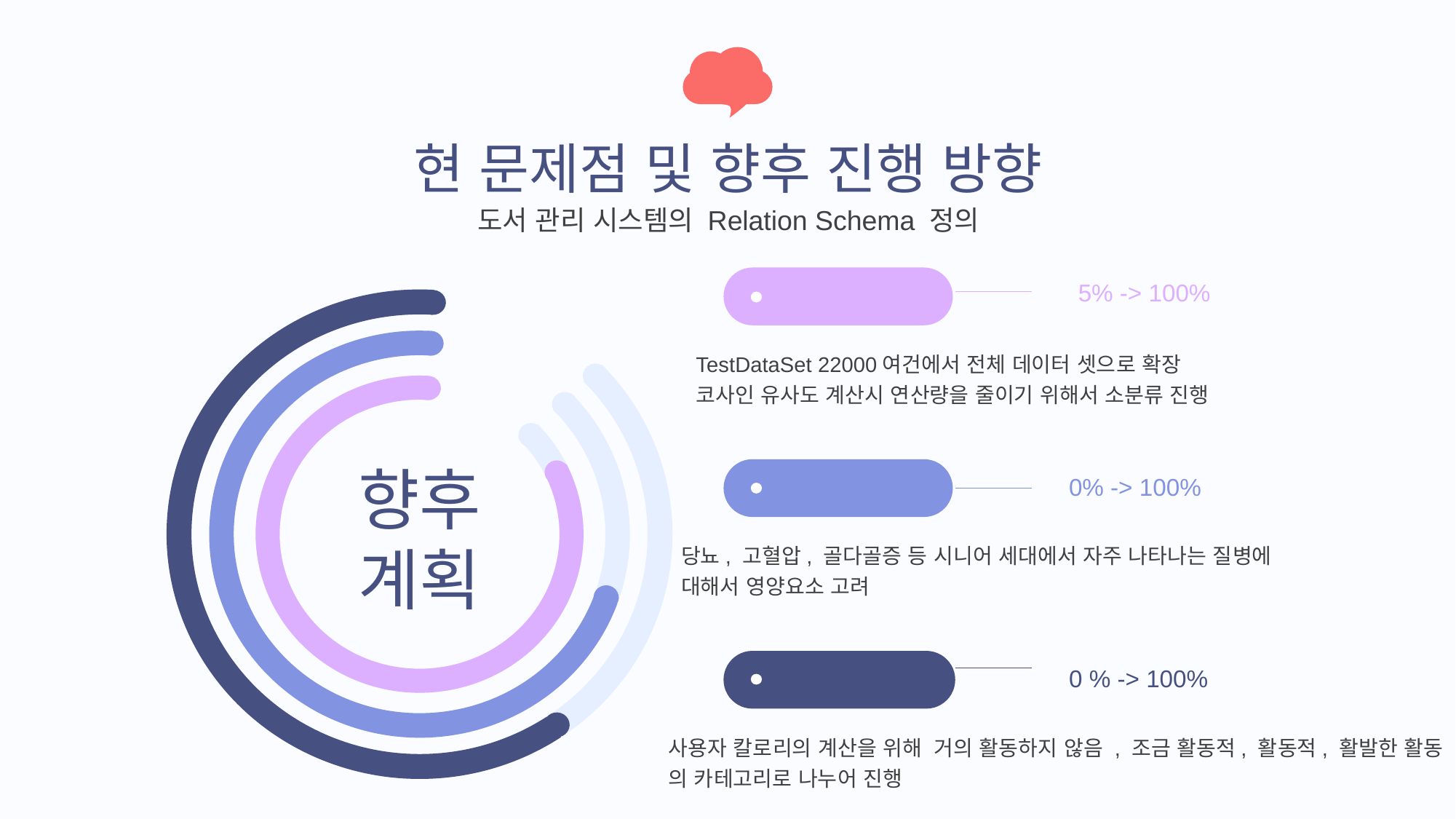

Q4
현 문제점 및 향후 진행 방향
도서 관리 시스템의 Relation Schema 정의
5% -> 100%

전체 데이터 셋

TestDataSet 22000여건에서 전체 데이터 셋으로 확장
코사인 유사도 계산시 연산량을 줄이기 위해서 소분류 진행

질병 고려사항

0% -> 100%
당뇨, 고혈압, 골다골증 등 시니어 세대에서 자주 나타나는 질병에
대해서 영양요소 고려

사용자 활동량 고려

0 % -> 100%
사용자 칼로리의 계산을 위해  거의 활동하지 않음 , 조금 활동적, 활동적, 활발한 활동
의 카테고리로 나누어 진행

향후
계획